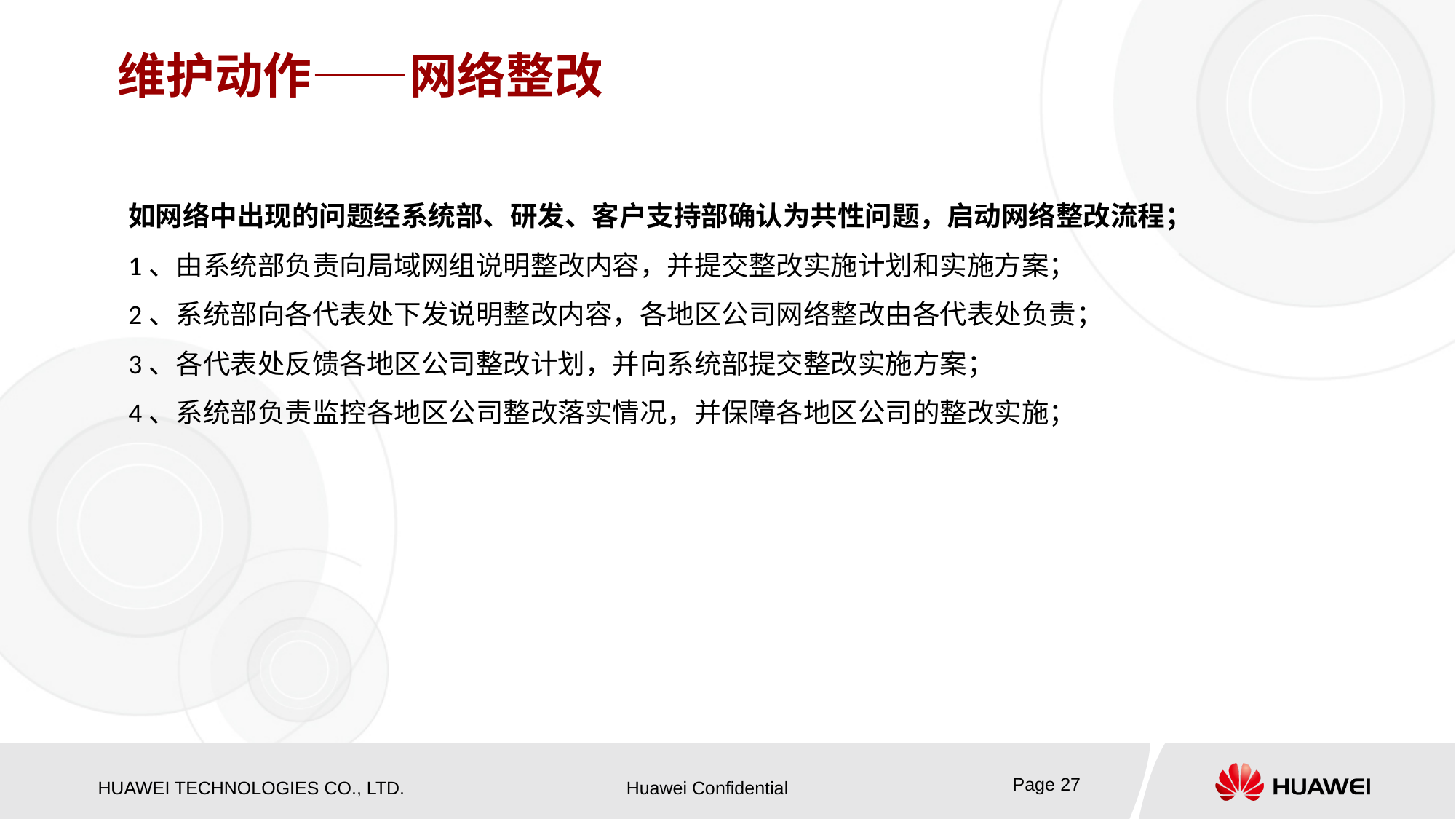

# 维护动作——网络整改
如网络中出现的问题经系统部、研发、客户支持部确认为共性问题，启动网络整改流程；
1、由系统部负责向局域网组说明整改内容，并提交整改实施计划和实施方案；
2、系统部向各代表处下发说明整改内容，各地区公司网络整改由各代表处负责；
3、各代表处反馈各地区公司整改计划，并向系统部提交整改实施方案；
4、系统部负责监控各地区公司整改落实情况，并保障各地区公司的整改实施；